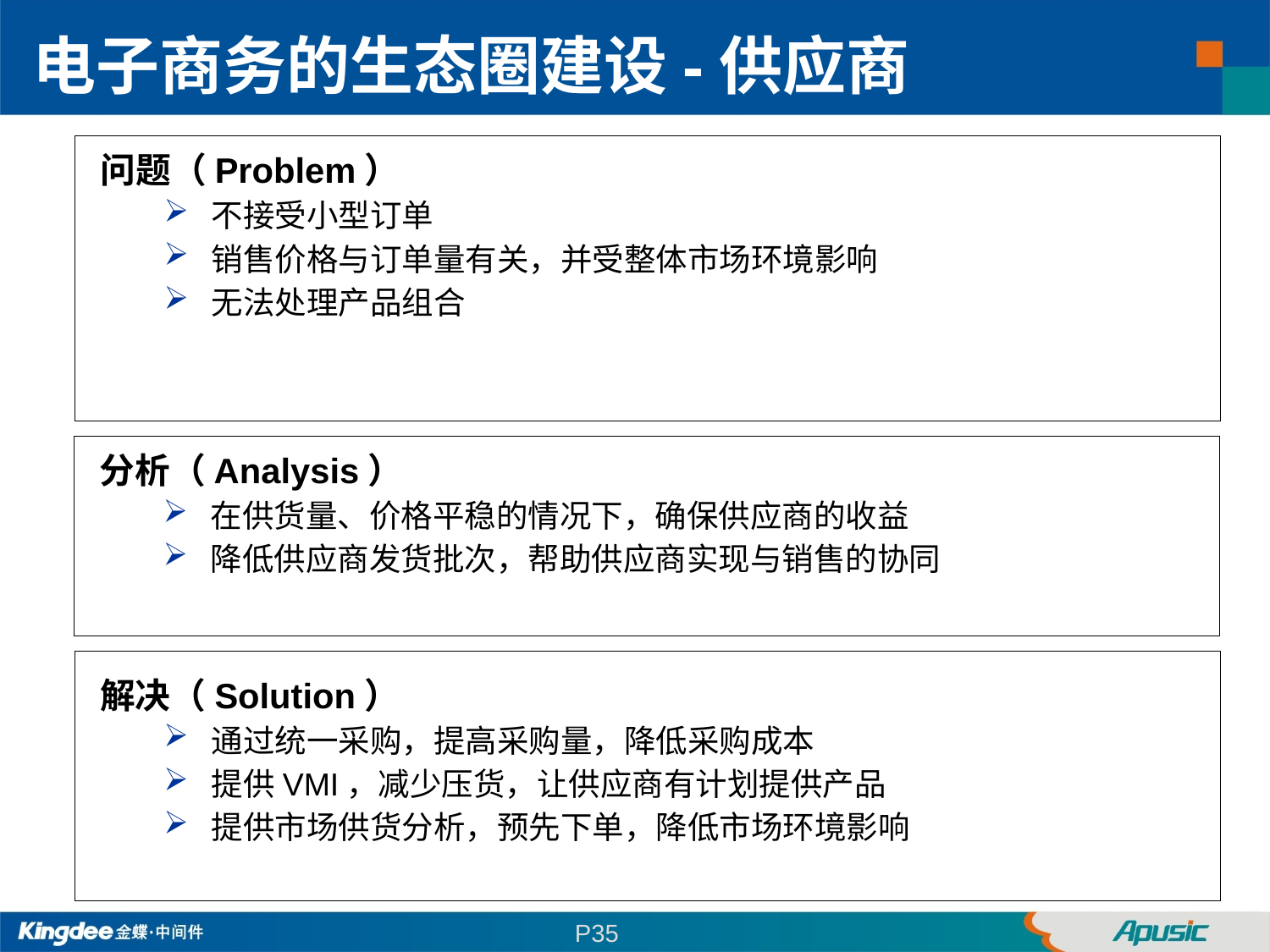

电子商务的生态圈建设-供应商

问题（Problem）
不接受小型订单
销售价格与订单量有关，并受整体市场环境影响
无法处理产品组合

分析（Analysis）
在供货量、价格平稳的情况下，确保供应商的收益
降低供应商发货批次，帮助供应商实现与销售的协同

解决（Solution）
通过统一采购，提高采购量，降低采购成本
提供VMI，减少压货，让供应商有计划提供产品
提供市场供货分析，预先下单，降低市场环境影响